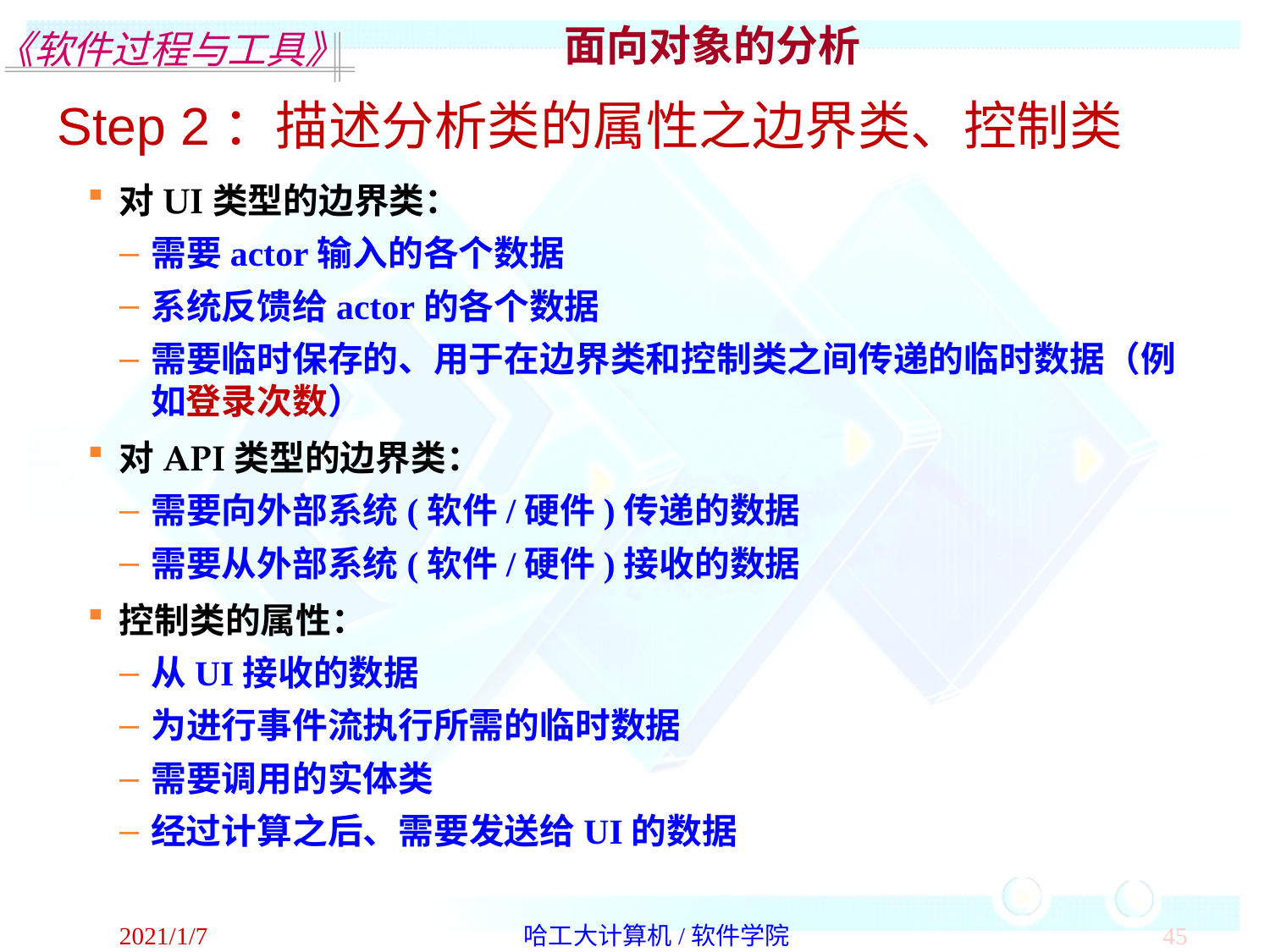

面向对象的分析
Step 2：描述分析类的属性之边界类、控制类
对UI类型的边界类：
需要actor输入的各个数据
系统反馈给actor的各个数据
需要临时保存的、用于在边界类和控制类之间传递的临时数据（例如登录次数）
对API类型的边界类：
需要向外部系统(软件/硬件)传递的数据
需要从外部系统(软件/硬件)接收的数据
控制类的属性：
从UI接收的数据
为进行事件流执行所需的临时数据
需要调用的实体类
经过计算之后、需要发送给UI的数据